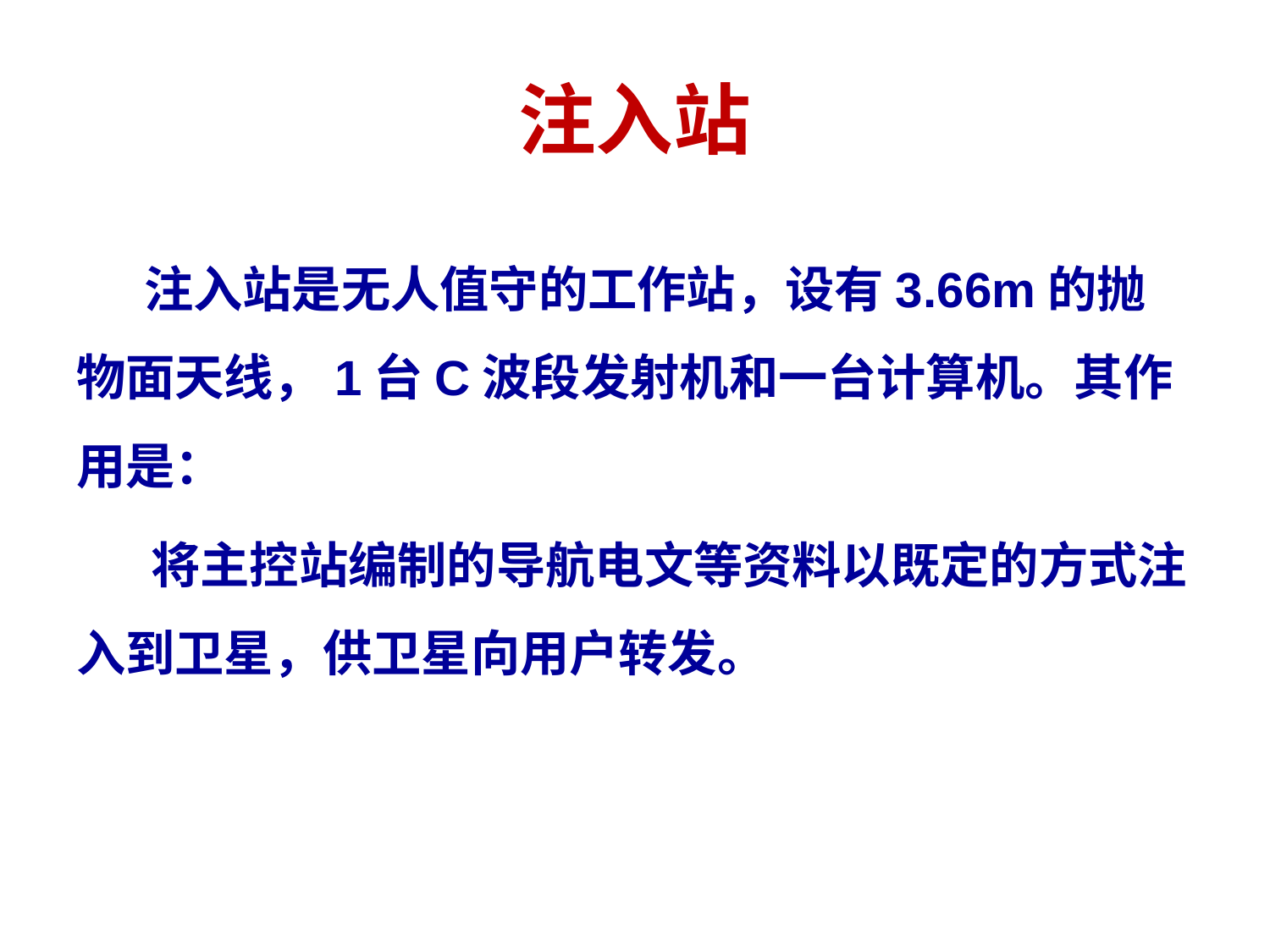

# 注入站

     注入站是无人值守的工作站，设有3.66m的抛物面天线，1台C波段发射机和一台计算机。其作用是：
将主控站编制的导航电文等资料以既定的方式注入到卫星，供卫星向用户转发。